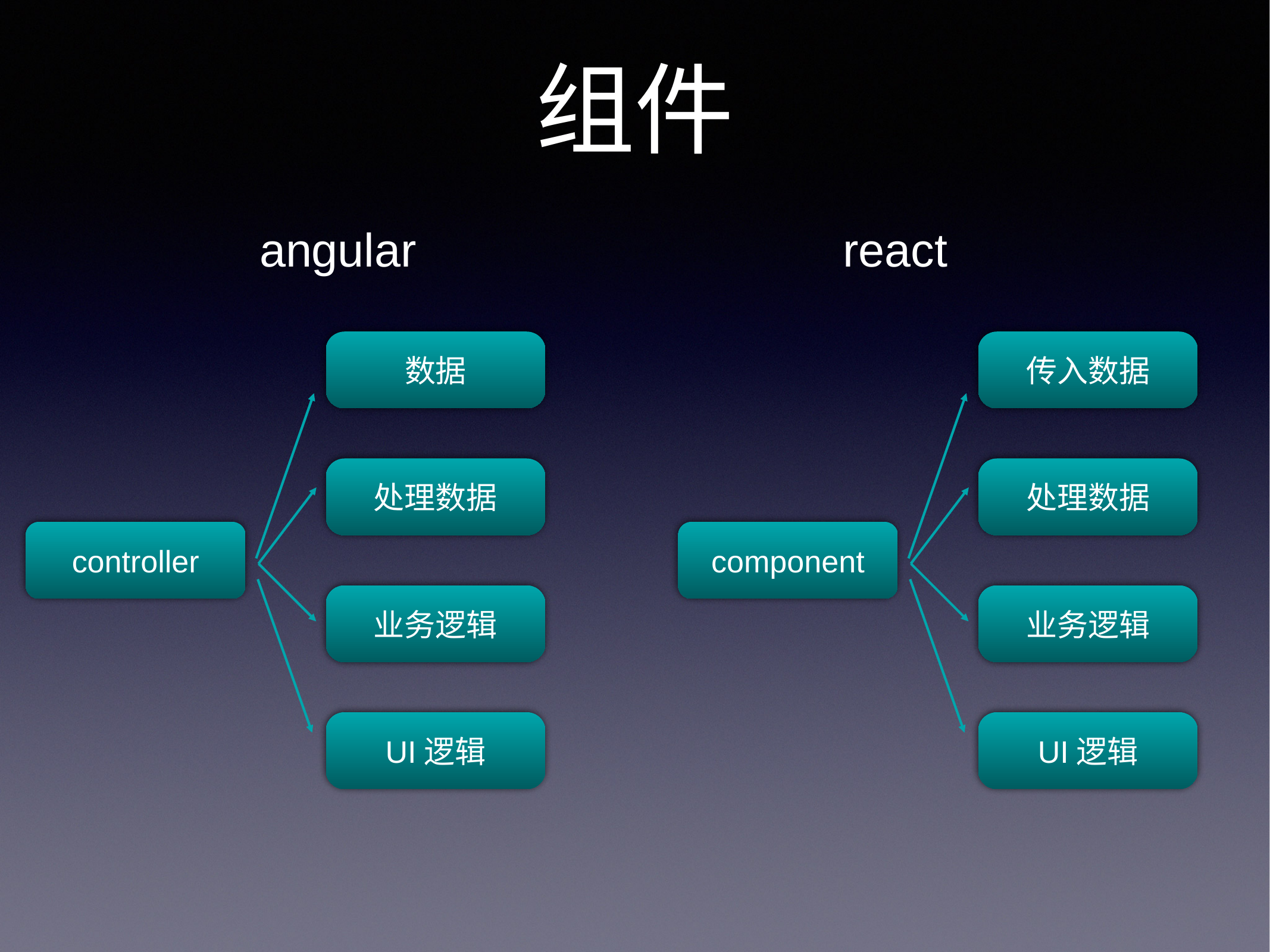

# 组件
angular
react
数据
传入数据

处理数据
处理数据

controller
component

业务逻辑
业务逻辑
UI逻辑
UI逻辑
8